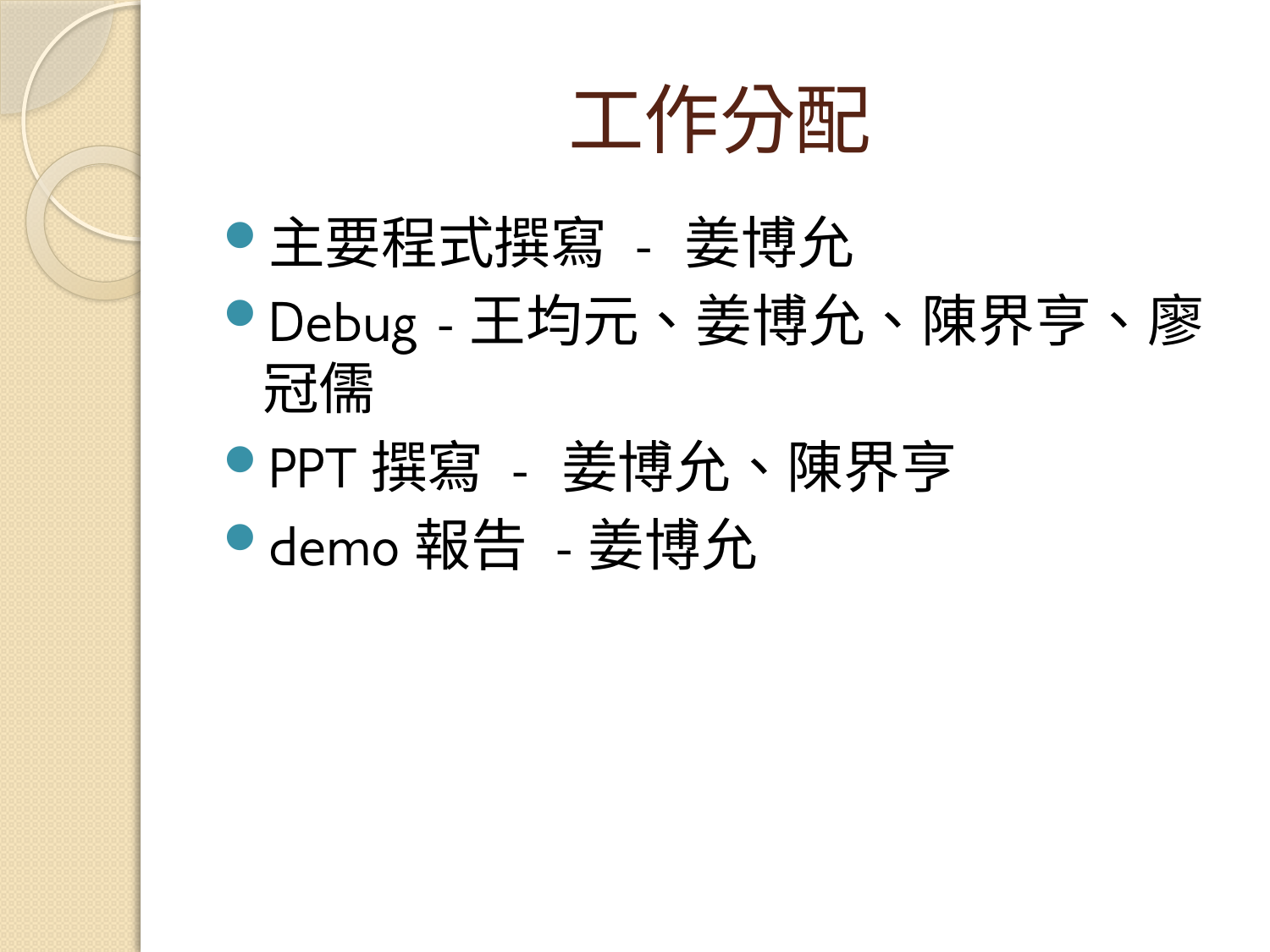

# 工作分配
主要程式撰寫 - 姜博允
Debug -王均元、姜博允、陳界亨、廖冠儒
PPT撰寫 - 姜博允、陳界亨
demo報告 -姜博允